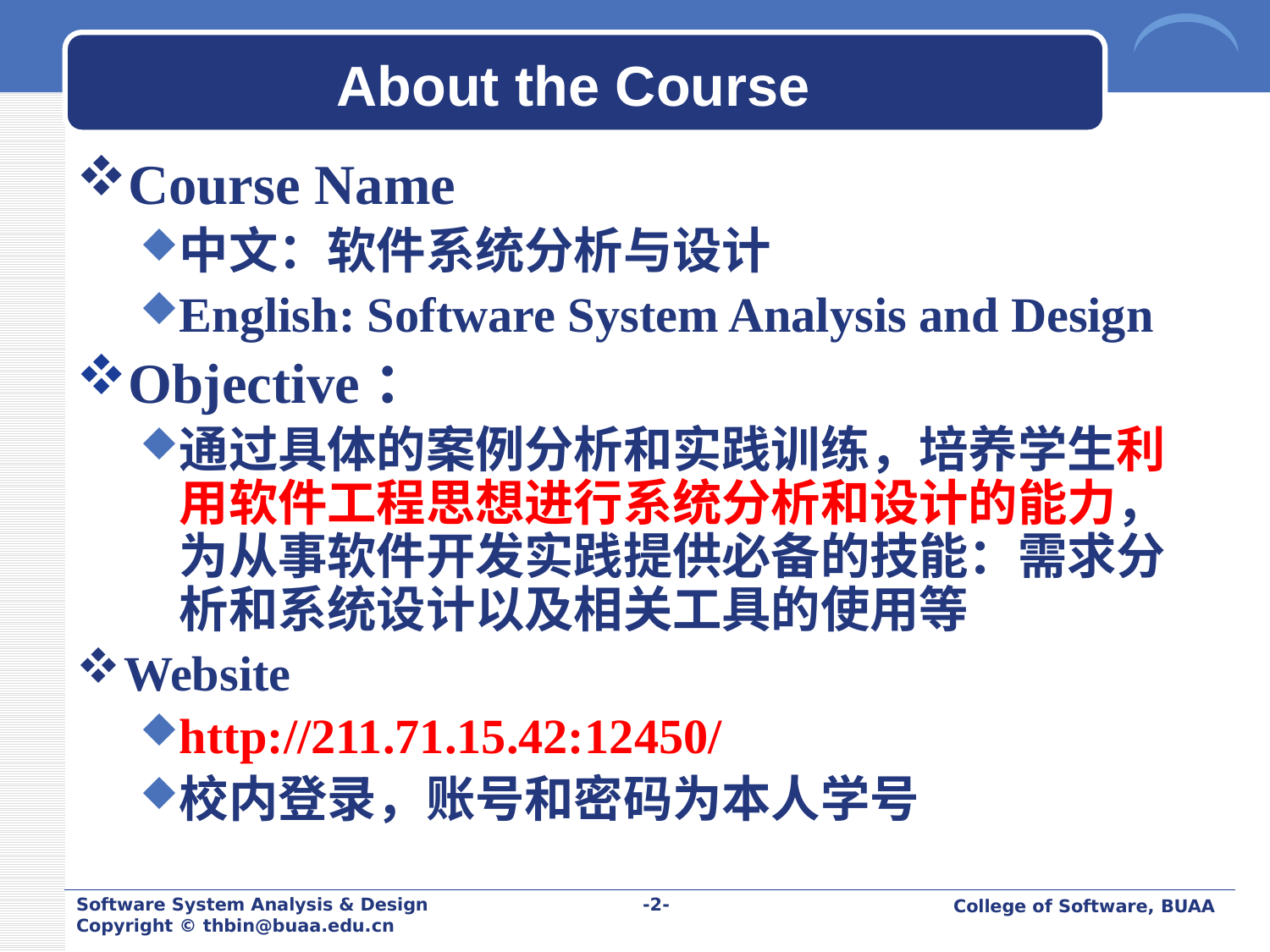

About the Course
Course Name
中文：软件系统分析与设计
English: Software System Analysis and Design
Objective：
通过具体的案例分析和实践训练，培养学生利用软件工程思想进行系统分析和设计的能力，为从事软件开发实践提供必备的技能：需求分析和系统设计以及相关工具的使用等
Website
http://211.71.15.42:12450/
校内登录，账号和密码为本人学号
Software System Analysis & Design
Copyright © thbin@buaa.edu.cn
-2-
College of Software, BUAA